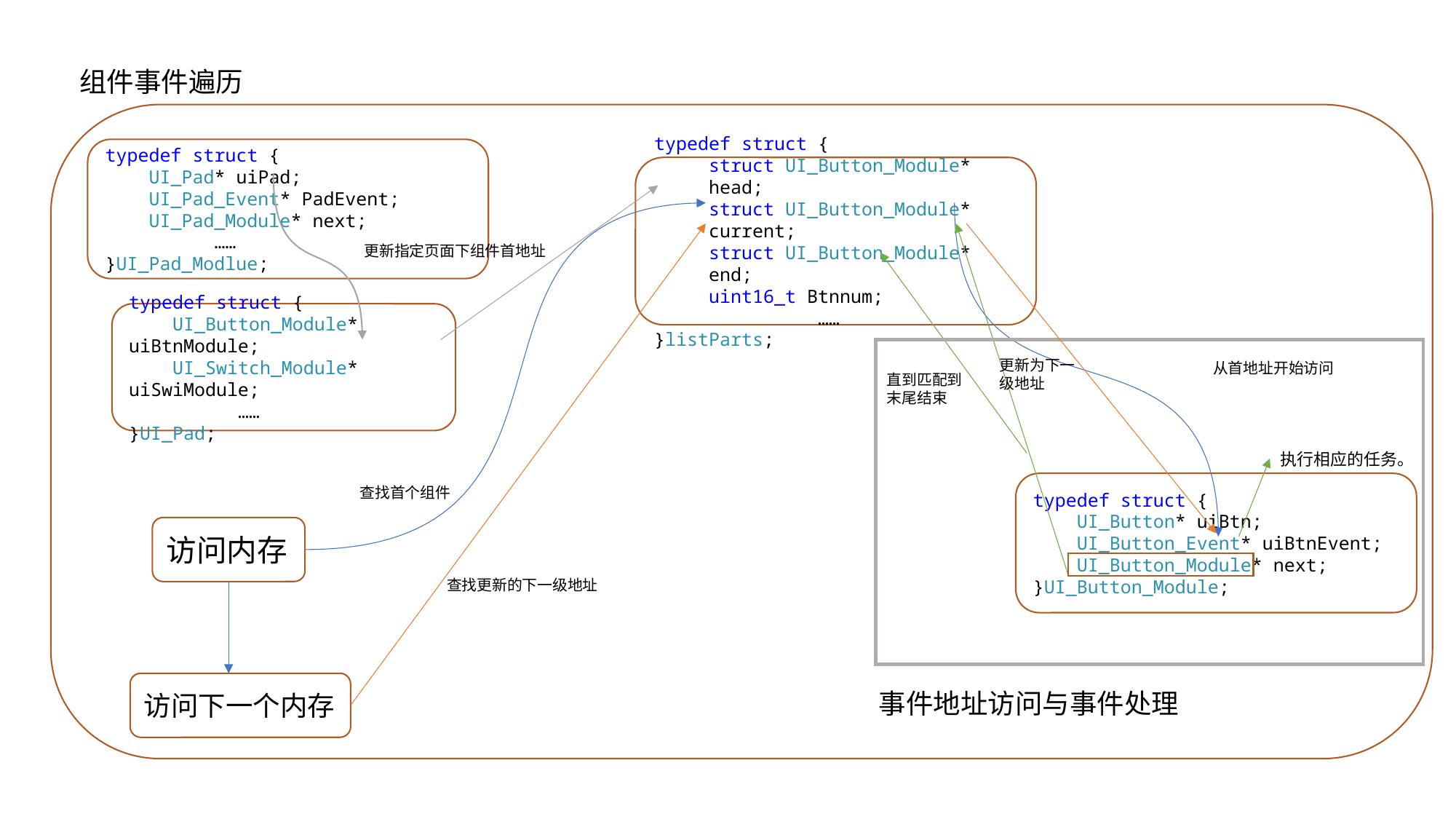

组件事件遍历

typedef struct {
    UI_Pad* uiPad;
    UI_Pad_Event* PadEvent;
    UI_Pad_Module* next;
	……
}UI_Pad_Modlue;
typedef struct {
struct UI_Button_Module* head;
struct UI_Button_Module* current;
struct UI_Button_Module* end;
uint16_t Btnnum;
	……
}listParts;
更新指定页面下组件首地址
typedef struct {
    UI_Button_Module* uiBtnModule;
    UI_Switch_Module* uiSwiModule;
    	……
}UI_Pad;

更新为下一级地址
从首地址开始访问
直到匹配到末尾结束
执行相应的任务。
typedef struct {
    UI_Button* uiBtn;
    UI_Button_Event* uiBtnEvent;
    UI_Button_Module* next;
}UI_Button_Module;
查找首个组件
访问内存

查找更新的下一级地址
访问下一个内存
事件地址访问与事件处理